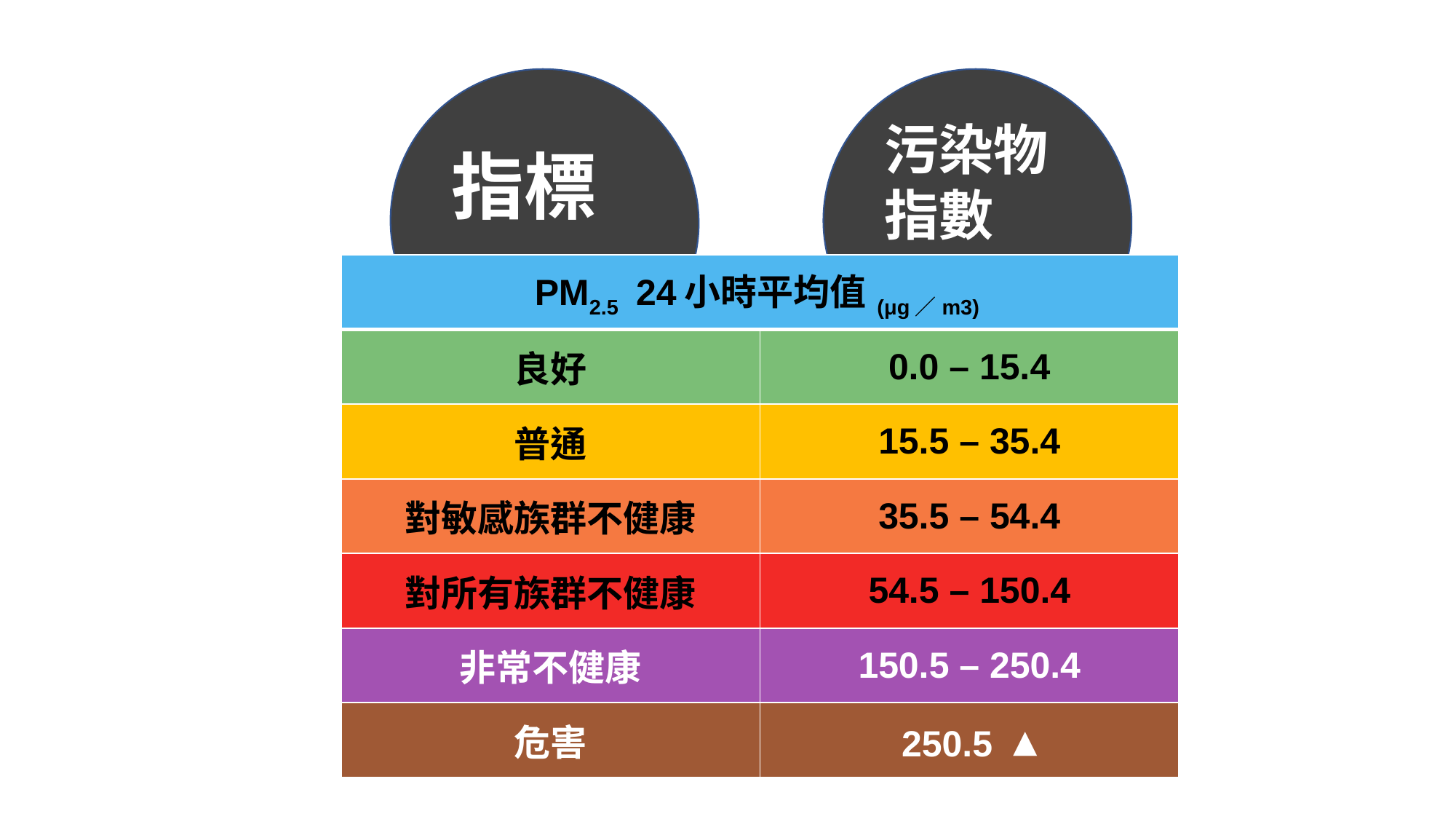

污染物指數

指標
| PM2.5 24小時平均值(μg／m3) |  |
| --- | --- |
| 良好 | 0.0 – 15.4 |
| 普通 | 15.5 – 35.4 |
| 對敏感族群不健康 | 35.5 – 54.4 |
| 對所有族群不健康 | 54.5 – 150.4 |
| 非常不健康 | 150.5 – 250.4 |
| 危害 | 250.5 ▴ |